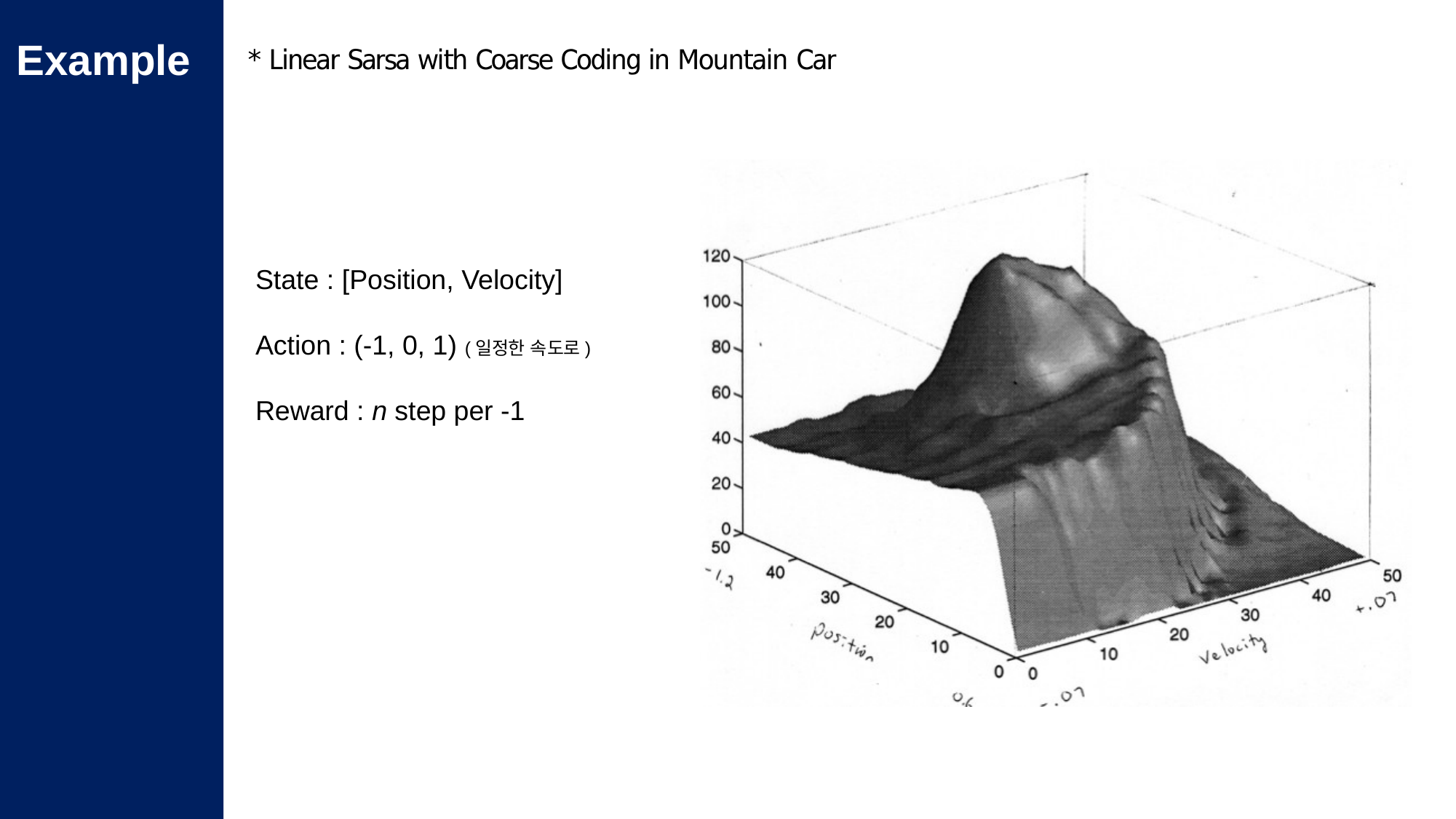

Example
* Linear Sarsa with Coarse Coding in Mountain Car

State : [Position, Velocity]

Action : (-1, 0, 1) (일정한 속도로)

Reward : n step per -1